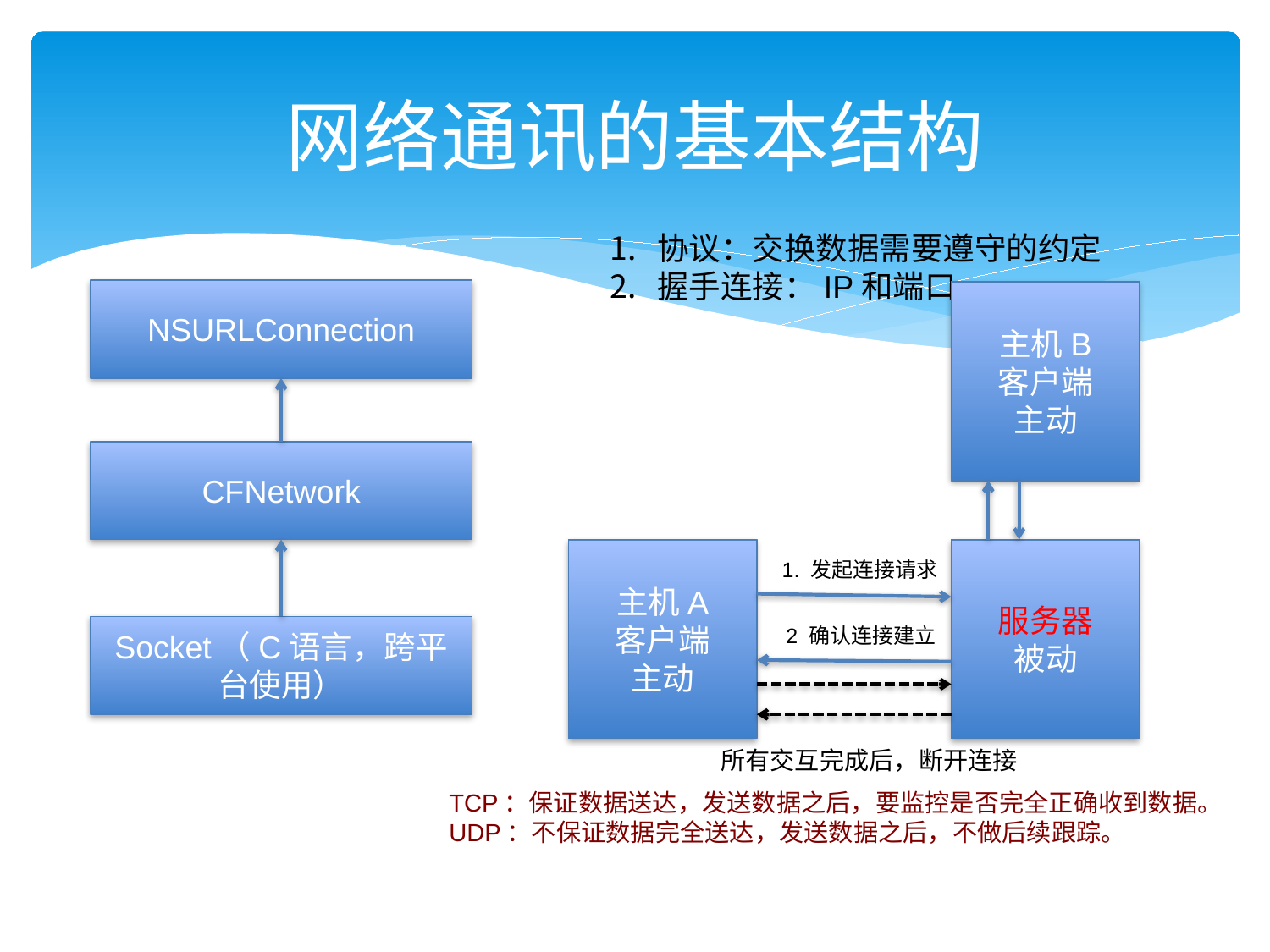

# 网络通讯的基本结构
协议：交换数据需要遵守的约定
握手连接：IP和端口
NSURLConnection
主机B
客户端
主动
CFNetwork
主机A
客户端
主动
服务器
被动
1. 发起连接请求
Socket（C语言，跨平台使用）
2 确认连接建立
所有交互完成后，断开连接
TCP：保证数据送达，发送数据之后，要监控是否完全正确收到数据。
UDP：不保证数据完全送达，发送数据之后，不做后续跟踪。